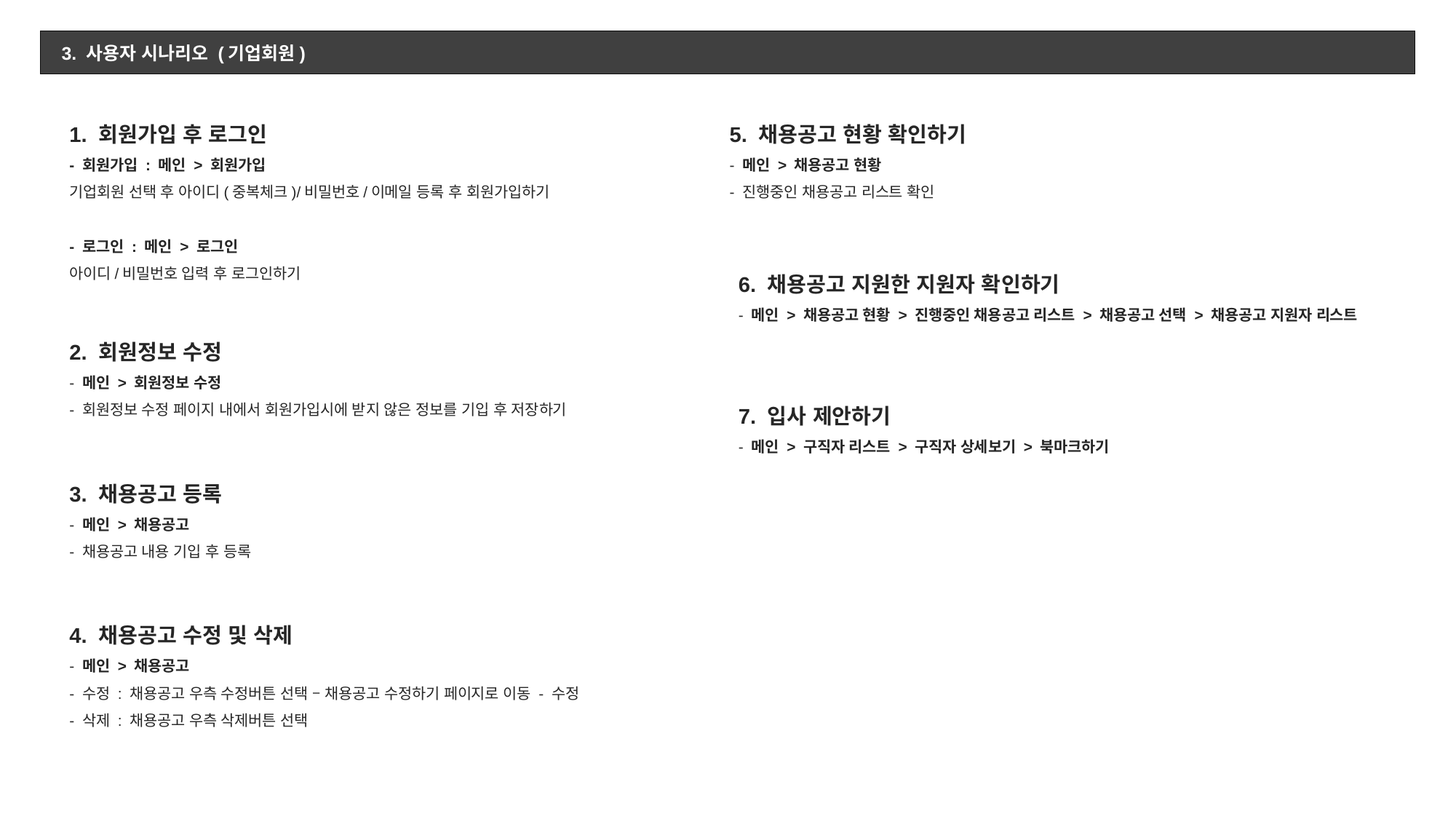

3. 사용자 시나리오 (기업회원)
1. 회원가입 후 로그인
- 회원가입 : 메인 > 회원가입
기업회원 선택 후 아이디(중복체크)/비밀번호/이메일 등록 후 회원가입하기

- 로그인 : 메인 > 로그인
아이디/비밀번호 입력 후 로그인하기
5. 채용공고 현황 확인하기
- 메인 > 채용공고 현황
- 진행중인 채용공고 리스트 확인
6. 채용공고 지원한 지원자 확인하기
- 메인 > 채용공고 현황 > 진행중인 채용공고 리스트 > 채용공고 선택 > 채용공고 지원자 리스트

2. 회원정보 수정
- 메인 > 회원정보 수정
- 회원정보 수정 페이지 내에서 회원가입시에 받지 않은 정보를 기입 후 저장하기
7. 입사 제안하기
- 메인 > 구직자 리스트 > 구직자 상세보기 > 북마크하기
3. 채용공고 등록
- 메인 > 채용공고
- 채용공고 내용 기입 후 등록
4. 채용공고 수정 및 삭제
- 메인 > 채용공고
- 수정 : 채용공고 우측 수정버튼 선택 – 채용공고 수정하기 페이지로 이동 - 수정
- 삭제 : 채용공고 우측 삭제버튼 선택